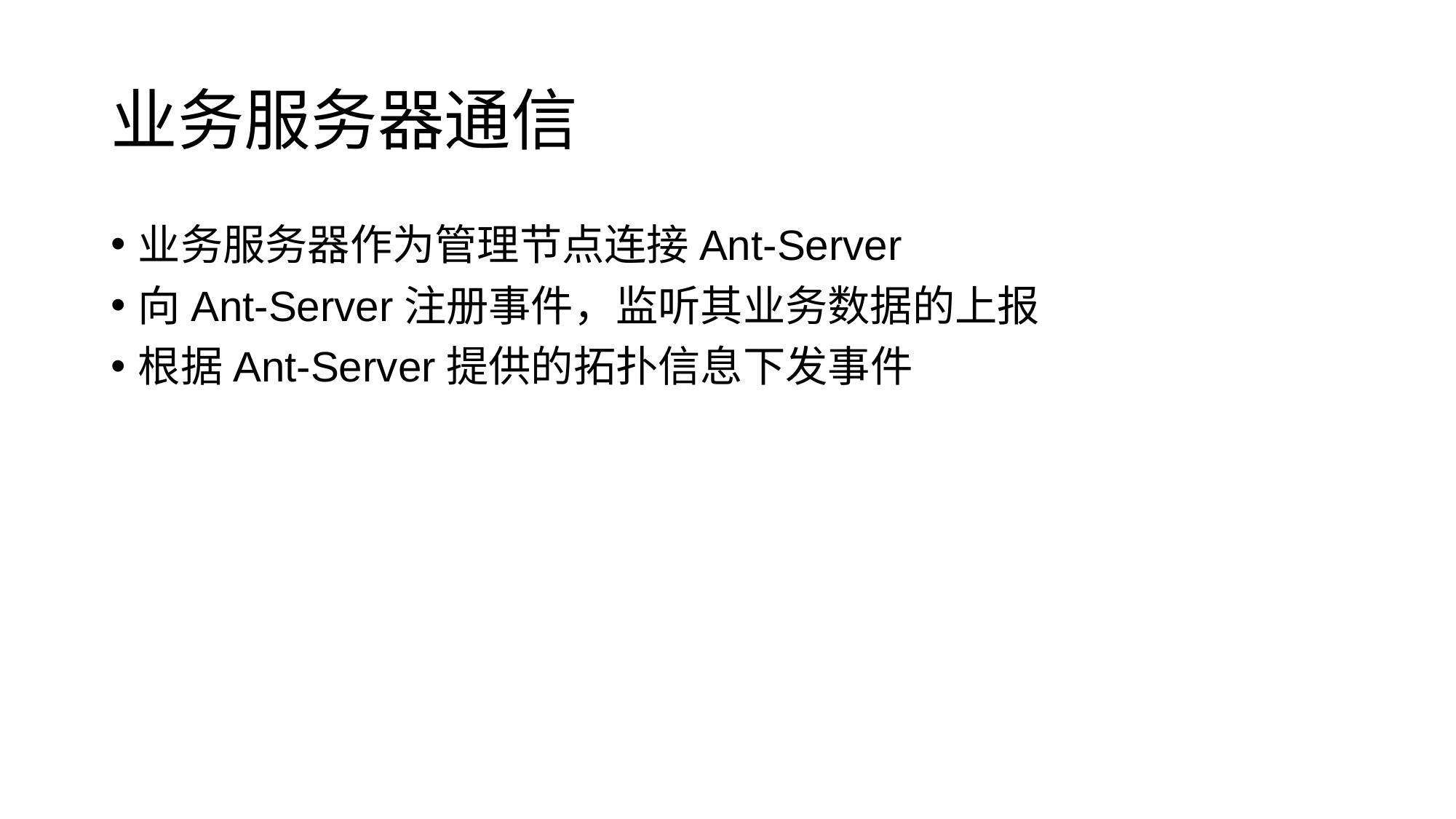

# 业务服务器通信
业务服务器作为管理节点连接Ant-Server
向Ant-Server注册事件，监听其业务数据的上报
根据Ant-Server提供的拓扑信息下发事件